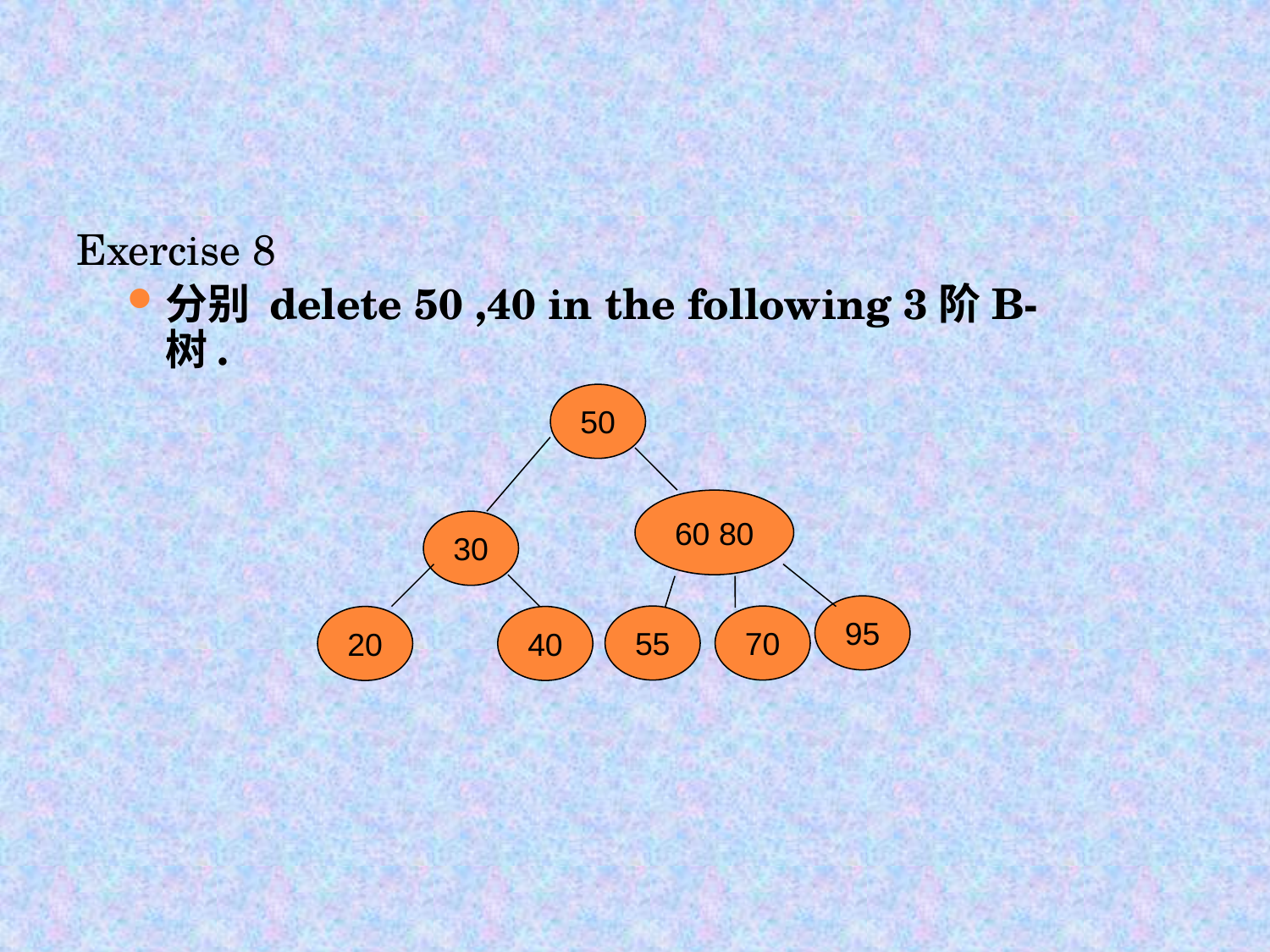

Exercise 8
分别 delete 50 ,40 in the following 3阶B-树.
50

60 80
30

95
55
70
20
40